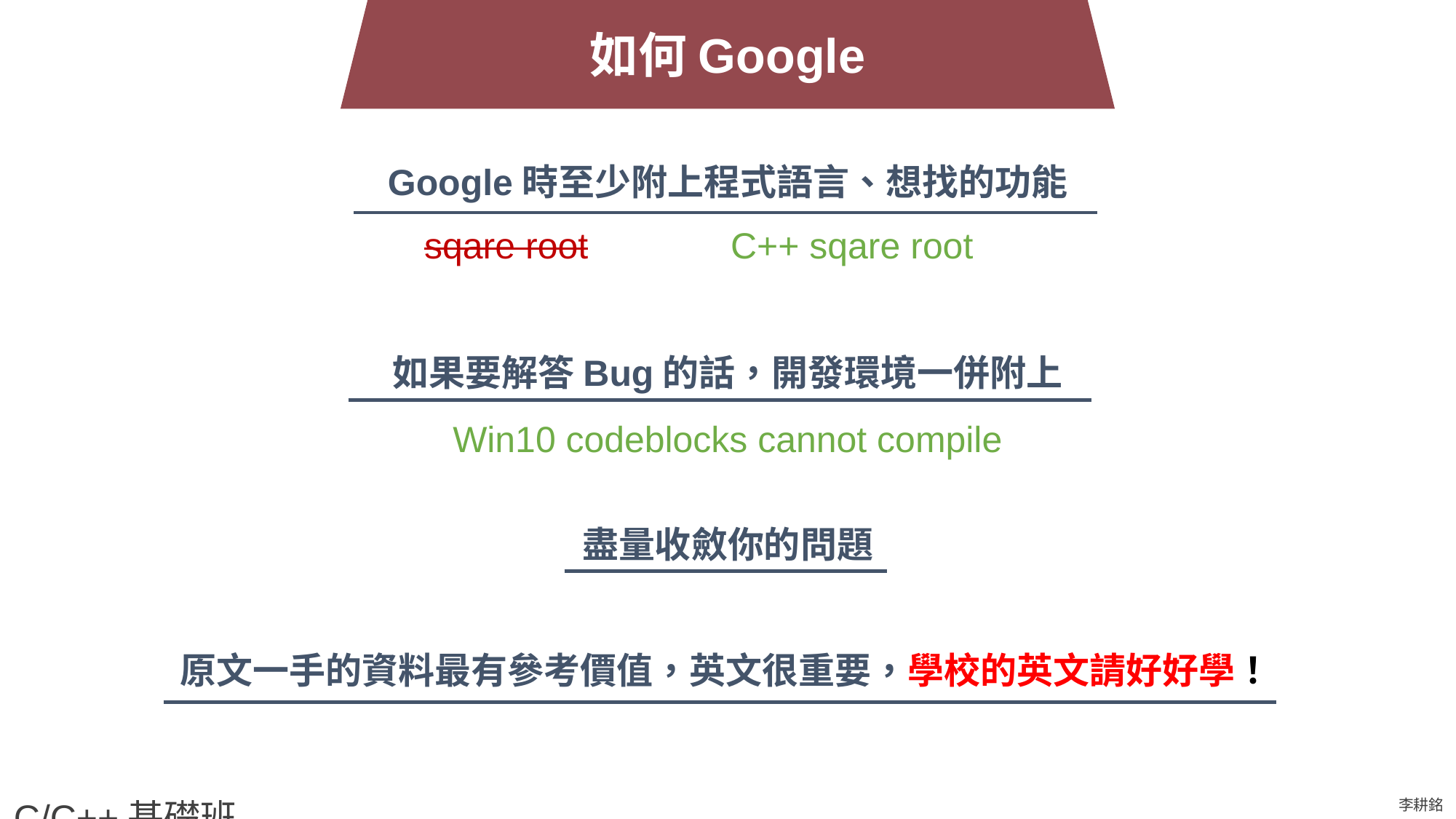

如何Google
Google時至少附上程式語言、想找的功能
C++ sqare root
sqare root
如果要解答Bug的話，開發環境一併附上
Win10 codeblocks cannot compile
盡量收斂你的問題
原文一手的資料最有參考價值，英文很重要，學校的英文請好好學！
C/C++基礎班
李耕銘